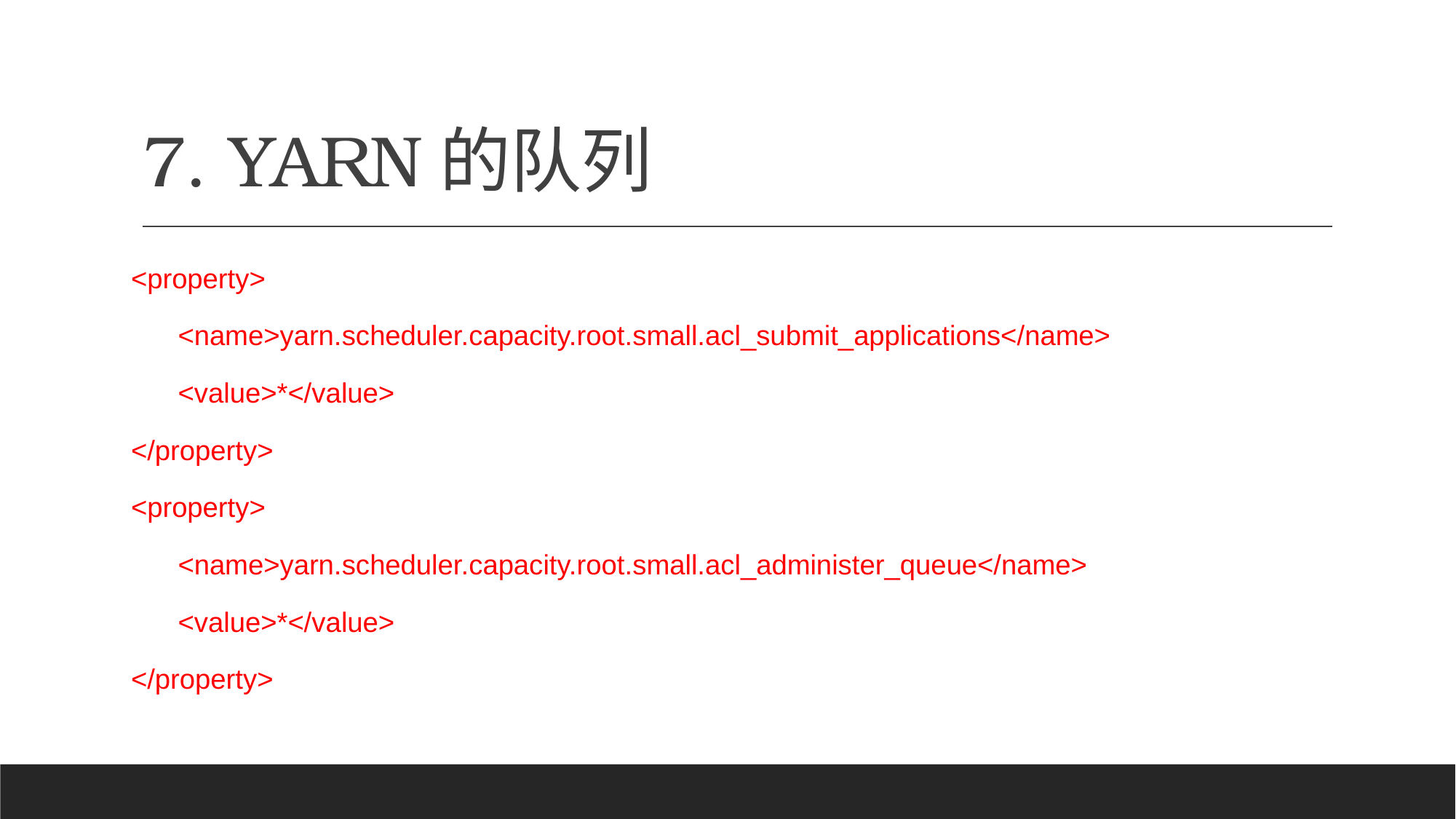

# 7. YARN的队列
<property>
      <name>yarn.scheduler.capacity.root.small.acl_submit_applications</name>
      <value>*</value>
</property>
<property>
      <name>yarn.scheduler.capacity.root.small.acl_administer_queue</name>
      <value>*</value>
</property>